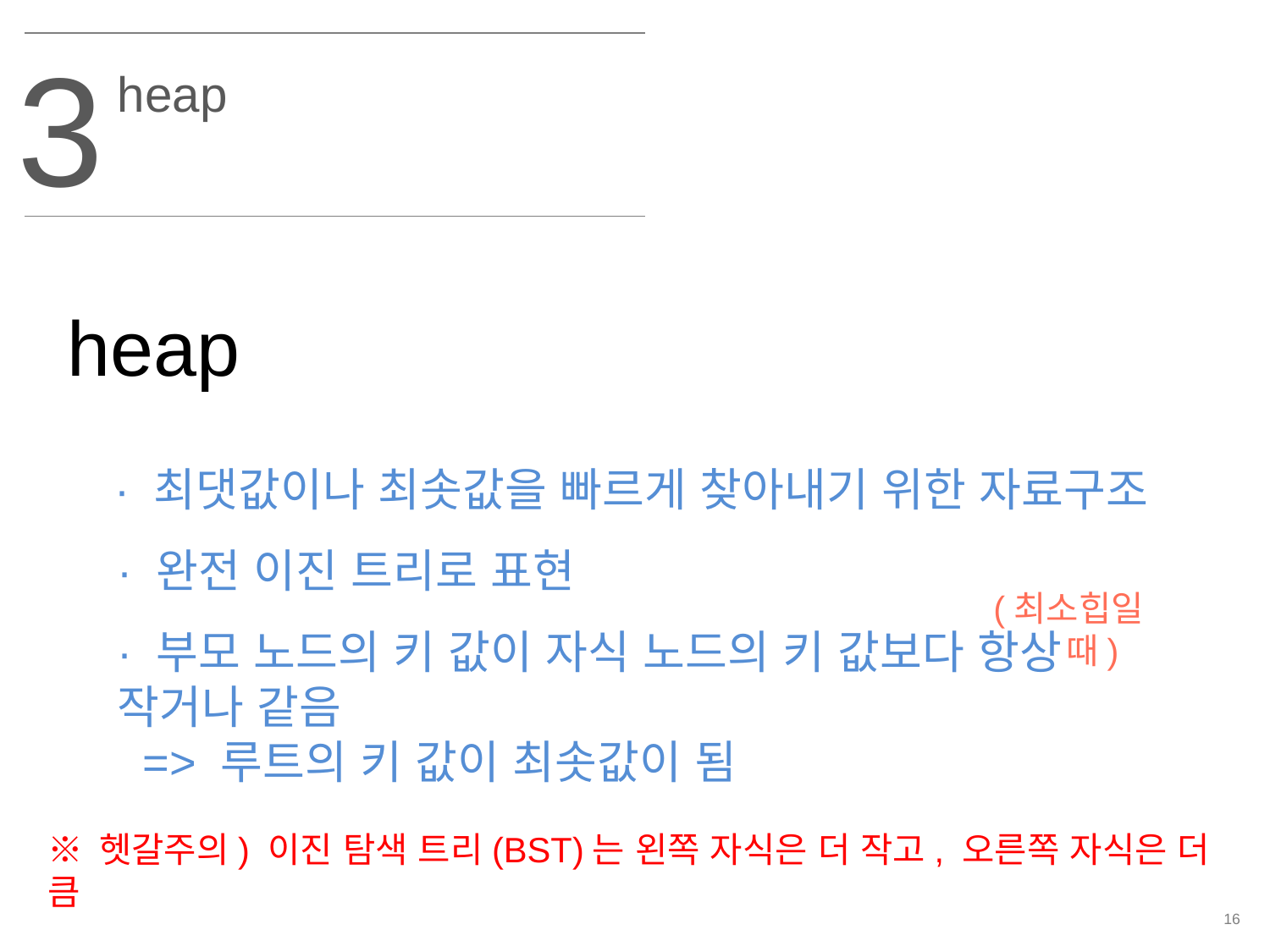

3
heap
heap
· 최댓값이나 최솟값을 빠르게 찾아내기 위한 자료구조
· 완전 이진 트리로 표현
(최소힙일 때)
· 부모 노드의 키 값이 자식 노드의 키 값보다 항상 작거나 같음
  => 루트의 키 값이 최솟값이 됨
※ 헷갈주의) 이진 탐색 트리(BST)는 왼쪽 자식은 더 작고, 오른쪽 자식은 더 큼